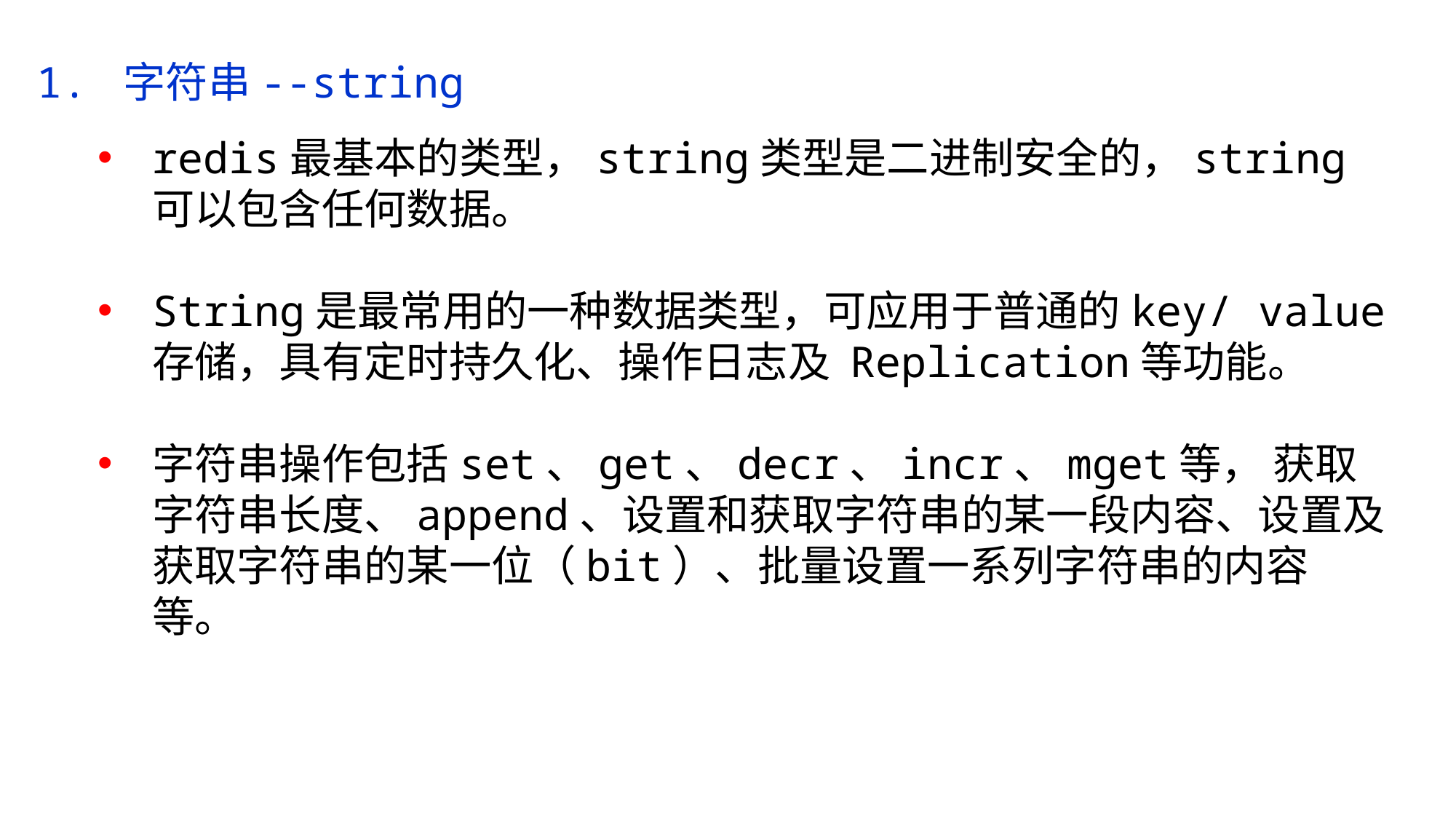

1. 字符串--string
redis最基本的类型，string类型是二进制安全的，string可以包含任何数据。

String是最常用的一种数据类型，可应用于普通的key/ value 存储，具有定时持久化、操作日志及 Replication等功能。

字符串操作包括set、get、decr、incr、mget等， 获取字符串长度、append、设置和获取字符串的某一段内容、设置及获取字符串的某一位（bit）、批量设置一系列字符串的内容等。